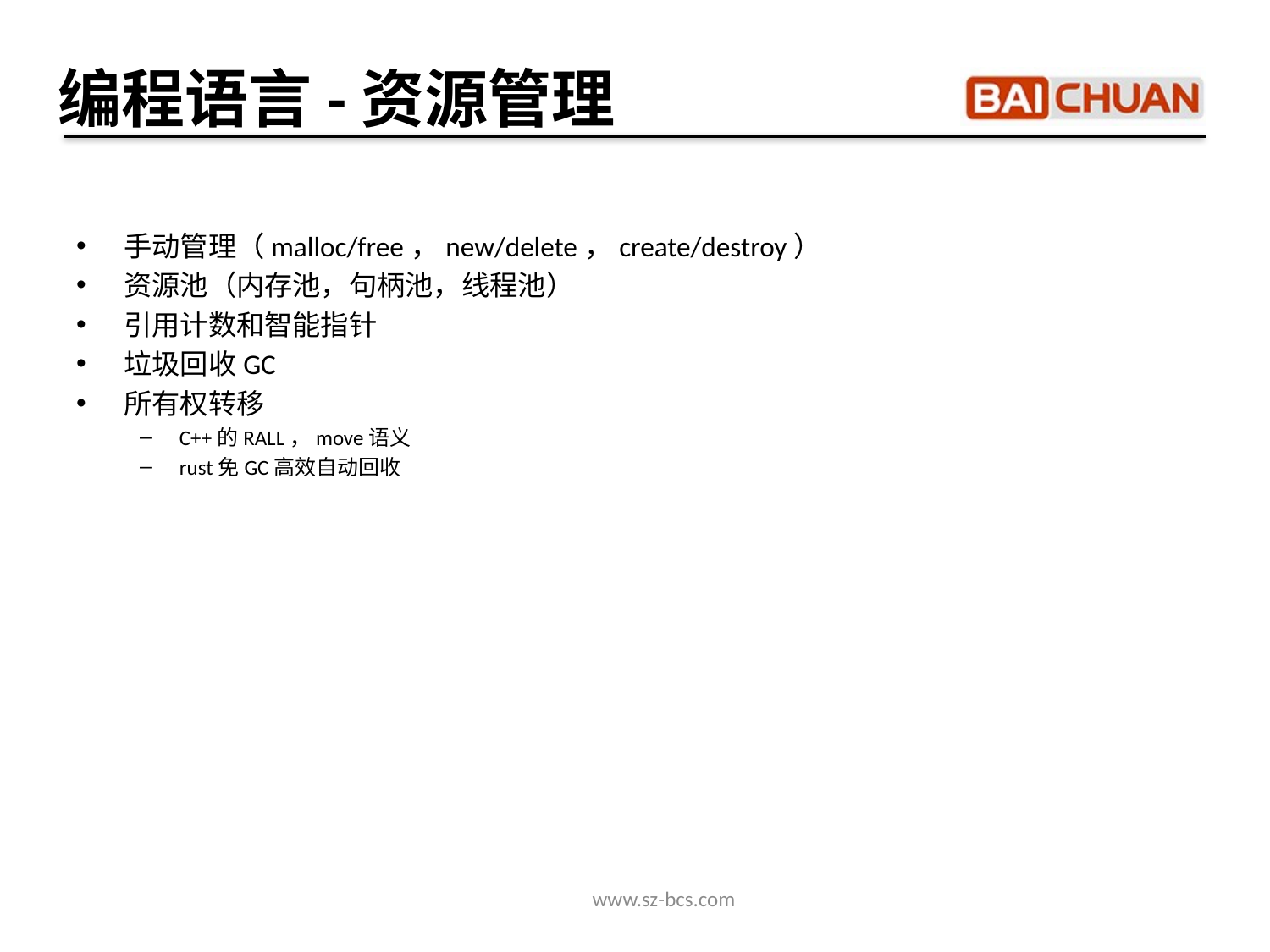

编程语言-资源管理
手动管理（malloc/free，new/delete，create/destroy）
资源池（内存池，句柄池，线程池）
引用计数和智能指针
垃圾回收GC
所有权转移
C++的RALL，move语义
rust免GC高效自动回收

www.sz-bcs.com